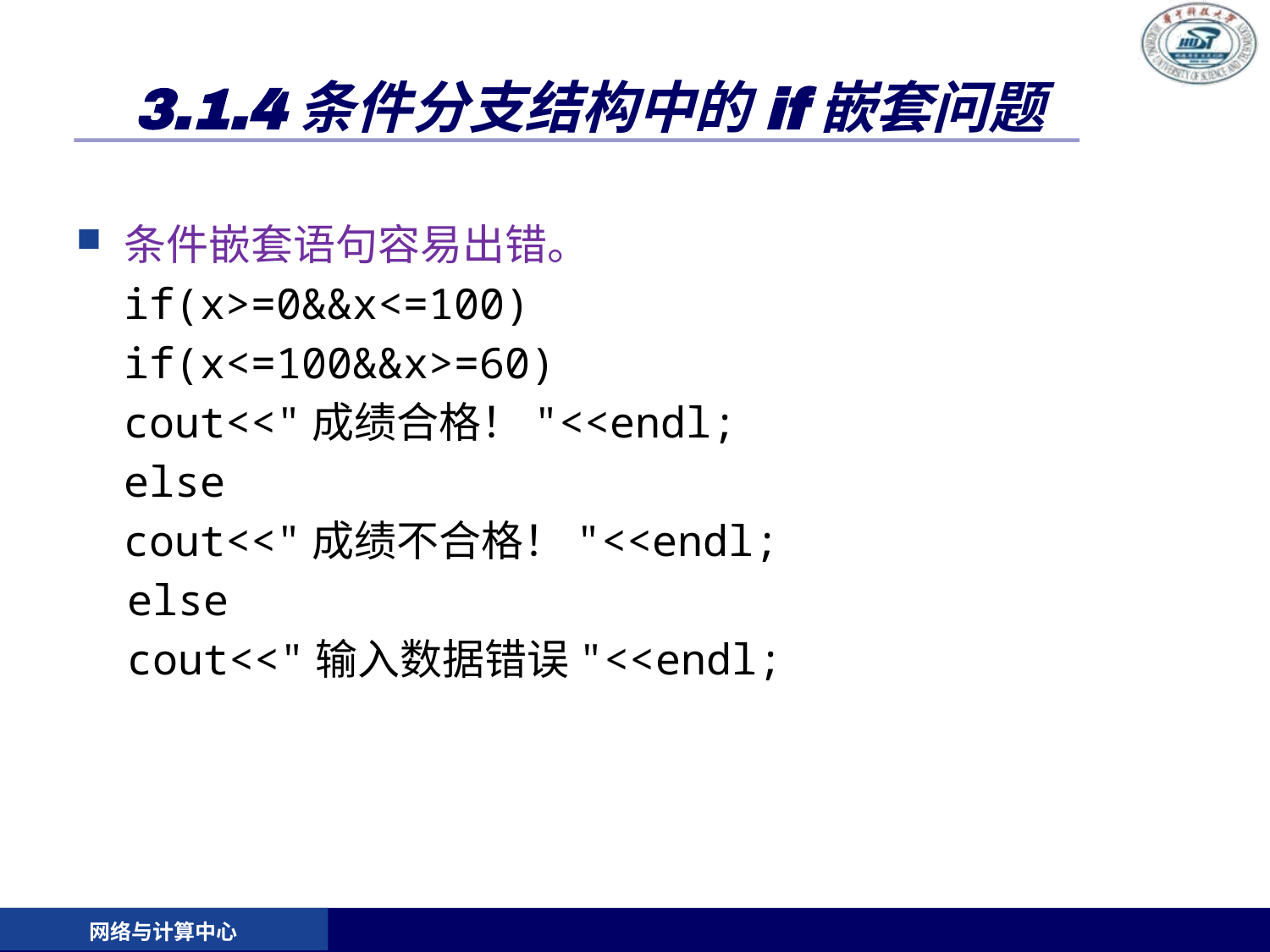

# 3.1.4条件分支结构中的if嵌套问题
条件嵌套语句容易出错。
	if(x>=0&&x<=100)
	if(x<=100&&x>=60)
	cout<<"成绩合格！"<<endl;
	else
	cout<<"成绩不合格！"<<endl;
  else
  cout<<"输入数据错误"<<endl;

网络与计算中心